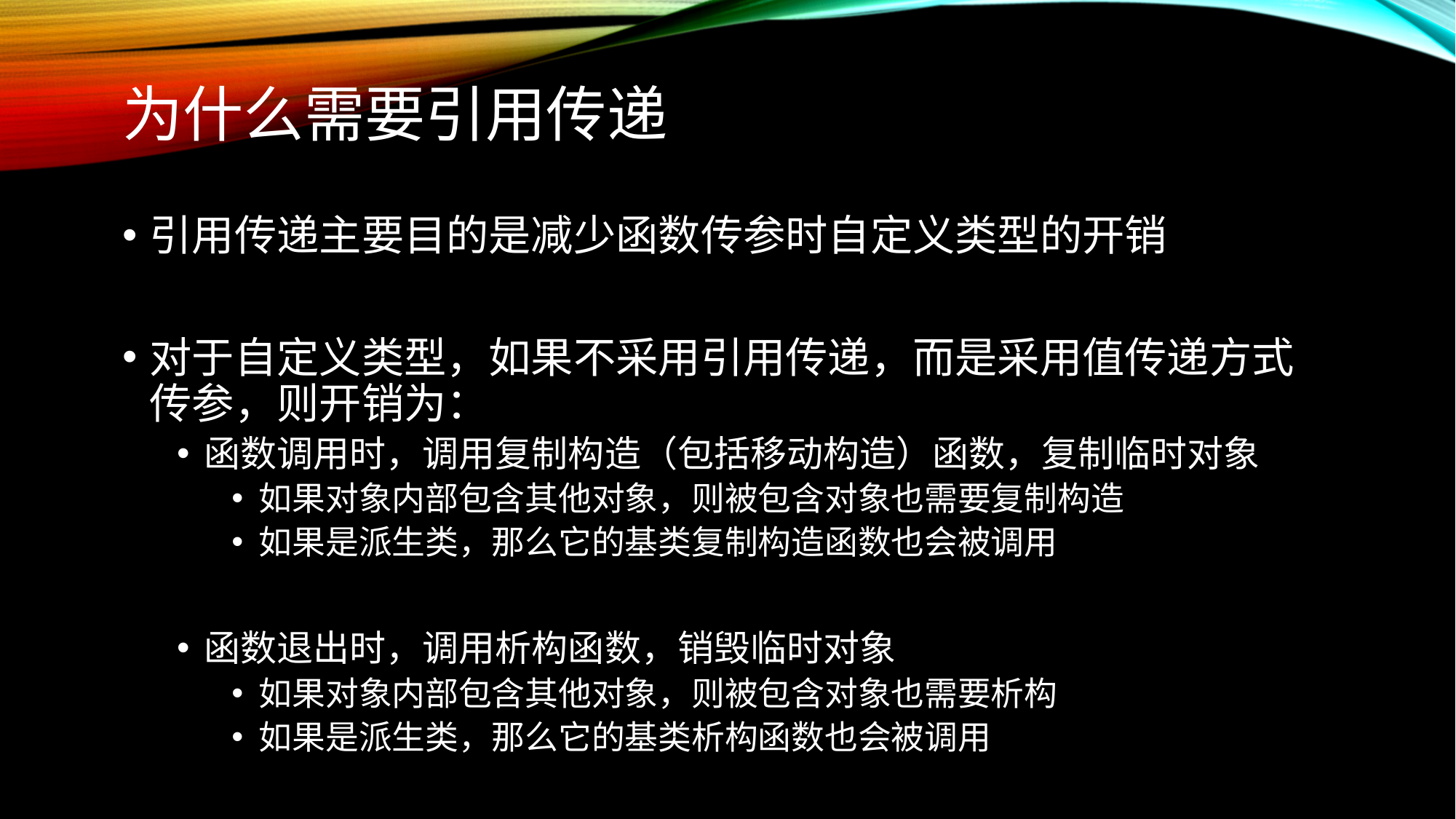

# 为什么需要引用传递
引用传递主要目的是减少函数传参时自定义类型的开销

对于自定义类型，如果不采用引用传递，而是采用值传递方式传参，则开销为：
函数调用时，调用复制构造（包括移动构造）函数，复制临时对象
如果对象内部包含其他对象，则被包含对象也需要复制构造
如果是派生类，那么它的基类复制构造函数也会被调用

函数退出时，调用析构函数，销毁临时对象
如果对象内部包含其他对象，则被包含对象也需要析构
如果是派生类，那么它的基类析构函数也会被调用